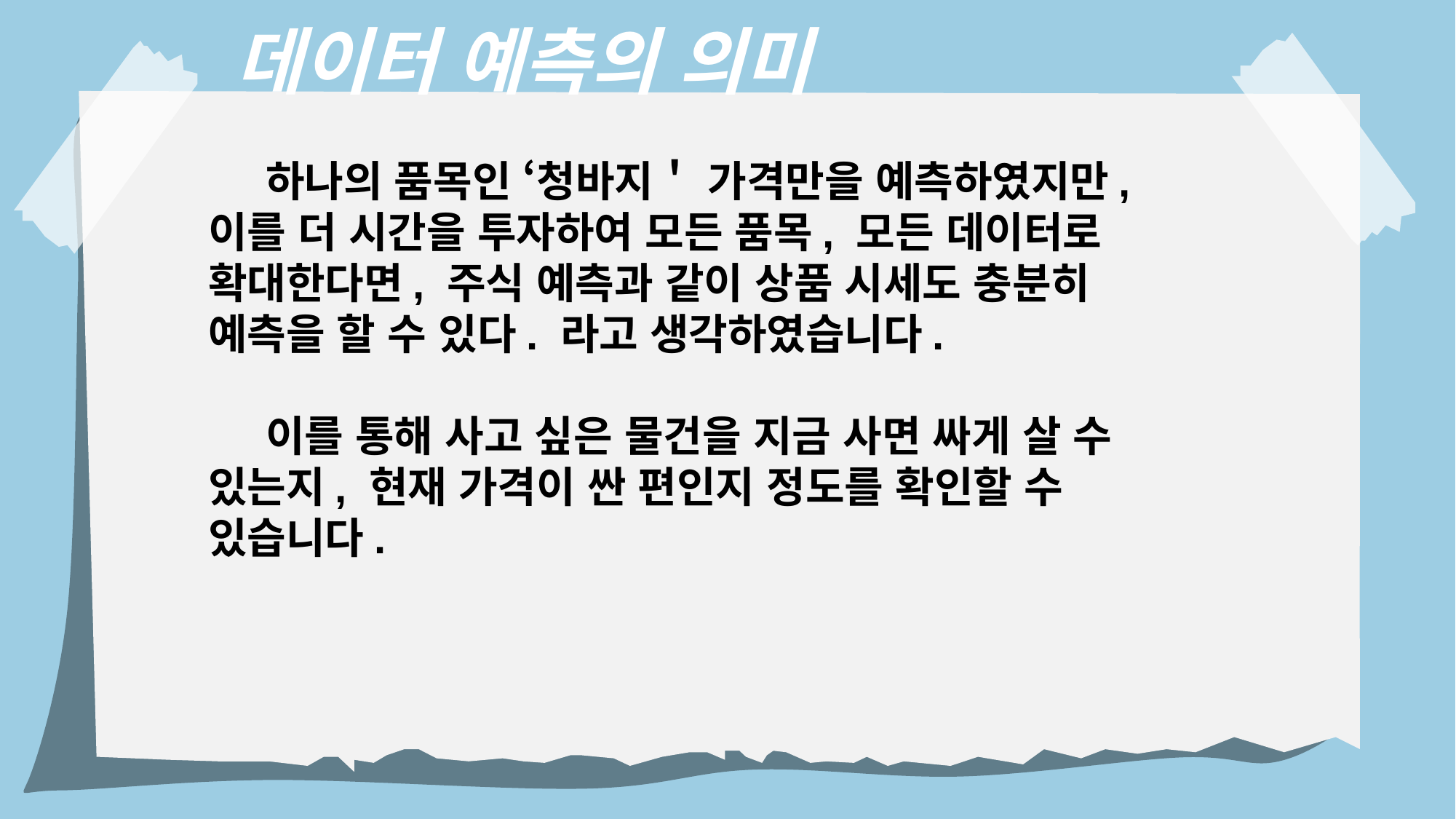

데이터 예측의 의미

    하나의 품목인 ‘청바지＇ 가격만을 예측하였지만, 이를 더 시간을 투자하여 모든 품목, 모든 데이터로 확대한다면, 주식 예측과 같이 상품 시세도 충분히 예측을 할 수 있다. 라고 생각하였습니다.

    이를 통해 사고 싶은 물건을 지금 사면 싸게 살 수 있는지, 현재 가격이 싼 편인지 정도를 확인할 수 있습니다.